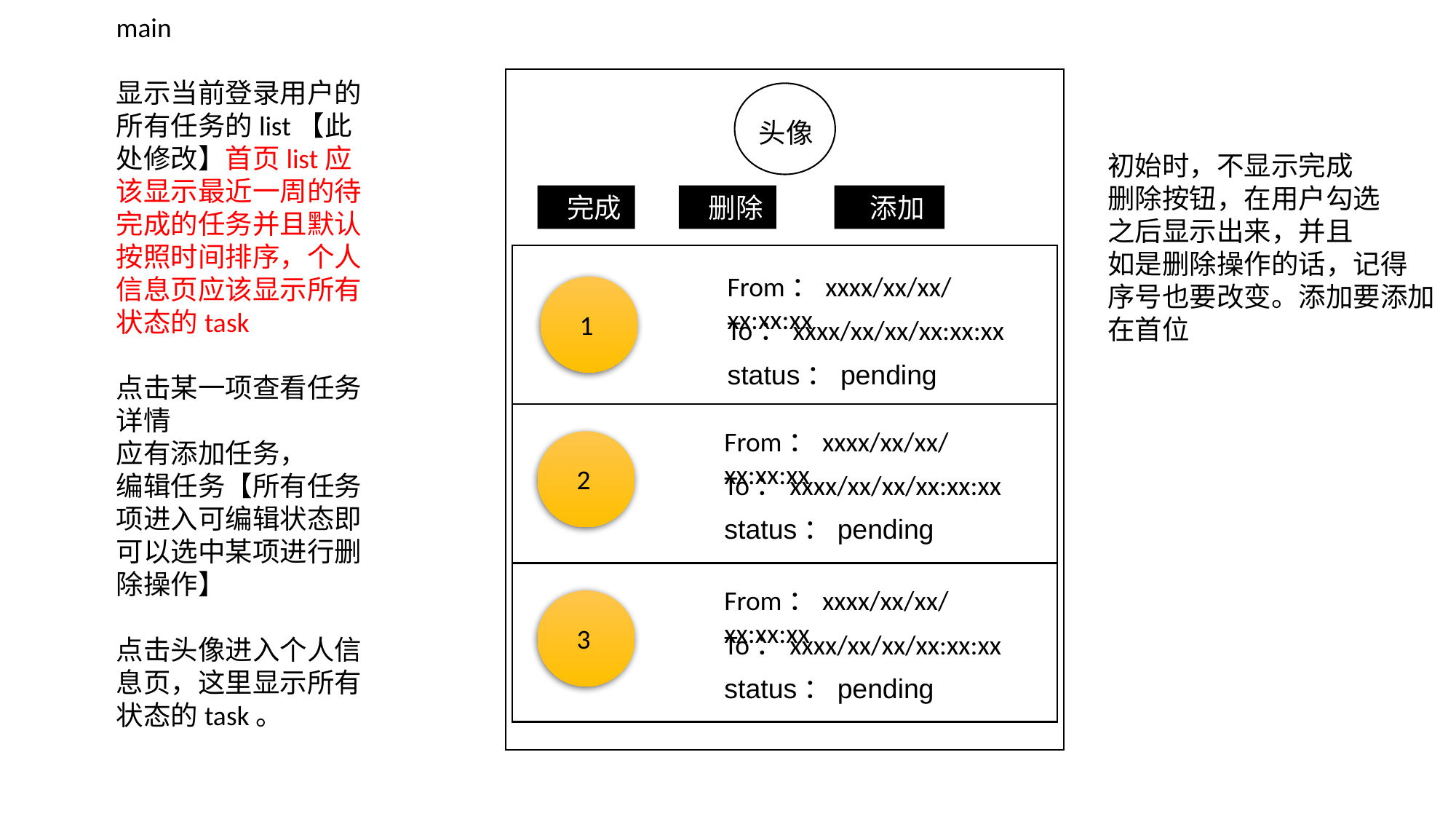

main

显示当前登录用户的所有任务的list【此处修改】首页list应该显示最近一周的待完成的任务并且默认按照时间排序，个人信息页应该显示所有状态的task

点击某一项查看任务详情
应有添加任务，
编辑任务【所有任务项进入可编辑状态即可以选中某项进行删除操作】

点击头像进入个人信息页，这里显示所有状态的task。

头像
初始时，不显示完成
删除按钮，在用户勾选
之后显示出来，并且
如是删除操作的话，记得
序号也要改变。添加要添加
在首位
  完成
  删除
   添加

From：xxxx/xx/xx/xx:xx:xx

1
To：xxxx/xx/xx/xx:xx:xx
status：pending

From：xxxx/xx/xx/xx:xx:xx

2
To：xxxx/xx/xx/xx:xx:xx
status：pending

From：xxxx/xx/xx/xx:xx:xx

3
To：xxxx/xx/xx/xx:xx:xx
status：pending